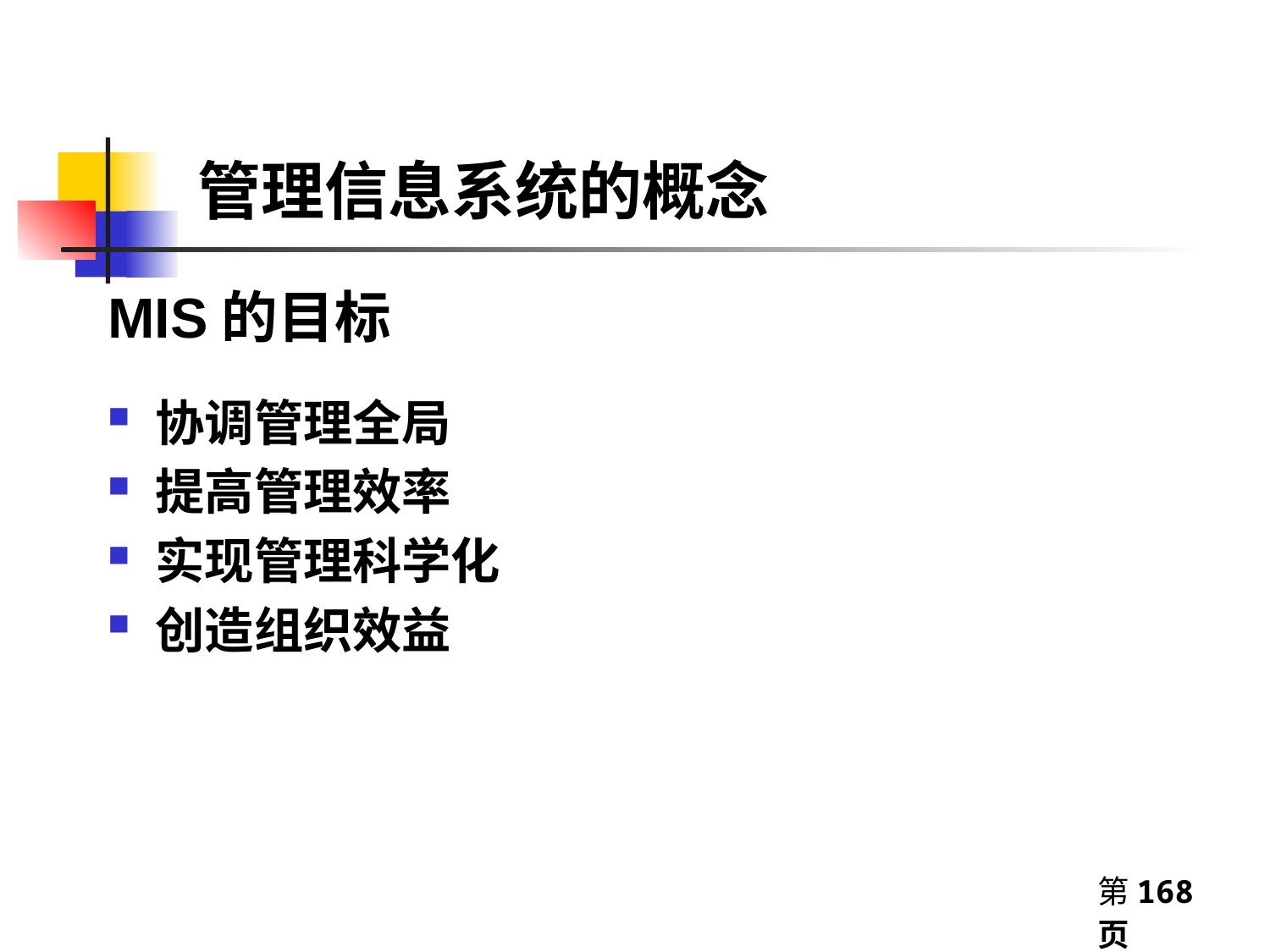

管理信息系统的概念
# MIS的目标

协调管理全局
提高管理效率
实现管理科学化
创造组织效益